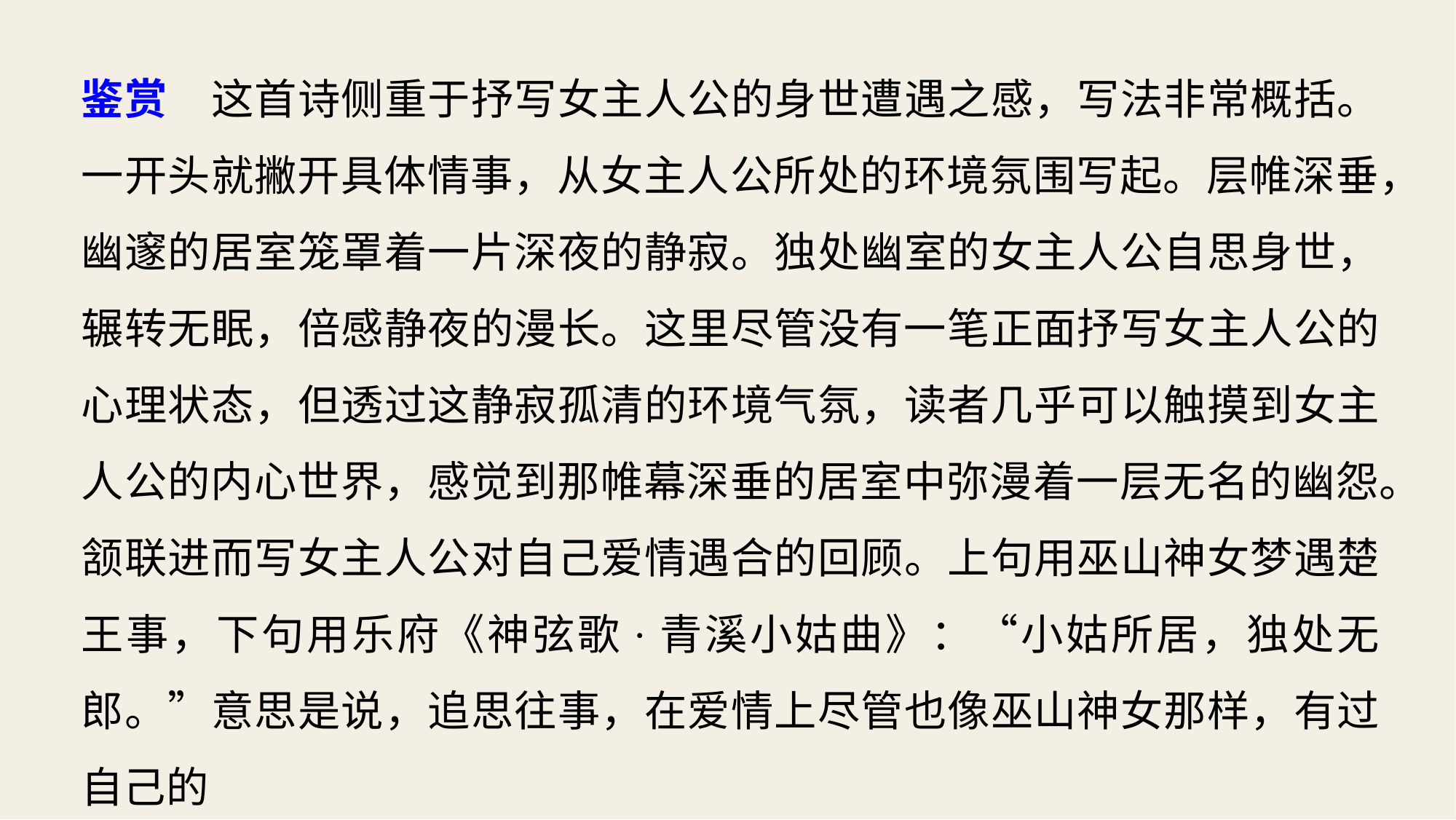

鉴赏　这首诗侧重于抒写女主人公的身世遭遇之感，写法非常概括。一开头就撇开具体情事，从女主人公所处的环境氛围写起。层帷深垂，幽邃的居室笼罩着一片深夜的静寂。独处幽室的女主人公自思身世，辗转无眠，倍感静夜的漫长。这里尽管没有一笔正面抒写女主人公的心理状态，但透过这静寂孤清的环境气氛，读者几乎可以触摸到女主人公的内心世界，感觉到那帷幕深垂的居室中弥漫着一层无名的幽怨。
颔联进而写女主人公对自己爱情遇合的回顾。上句用巫山神女梦遇楚王事，下句用乐府《神弦歌·青溪小姑曲》：“小姑所居，独处无郎。”意思是说，追思往事，在爱情上尽管也像巫山神女那样，有过自己的